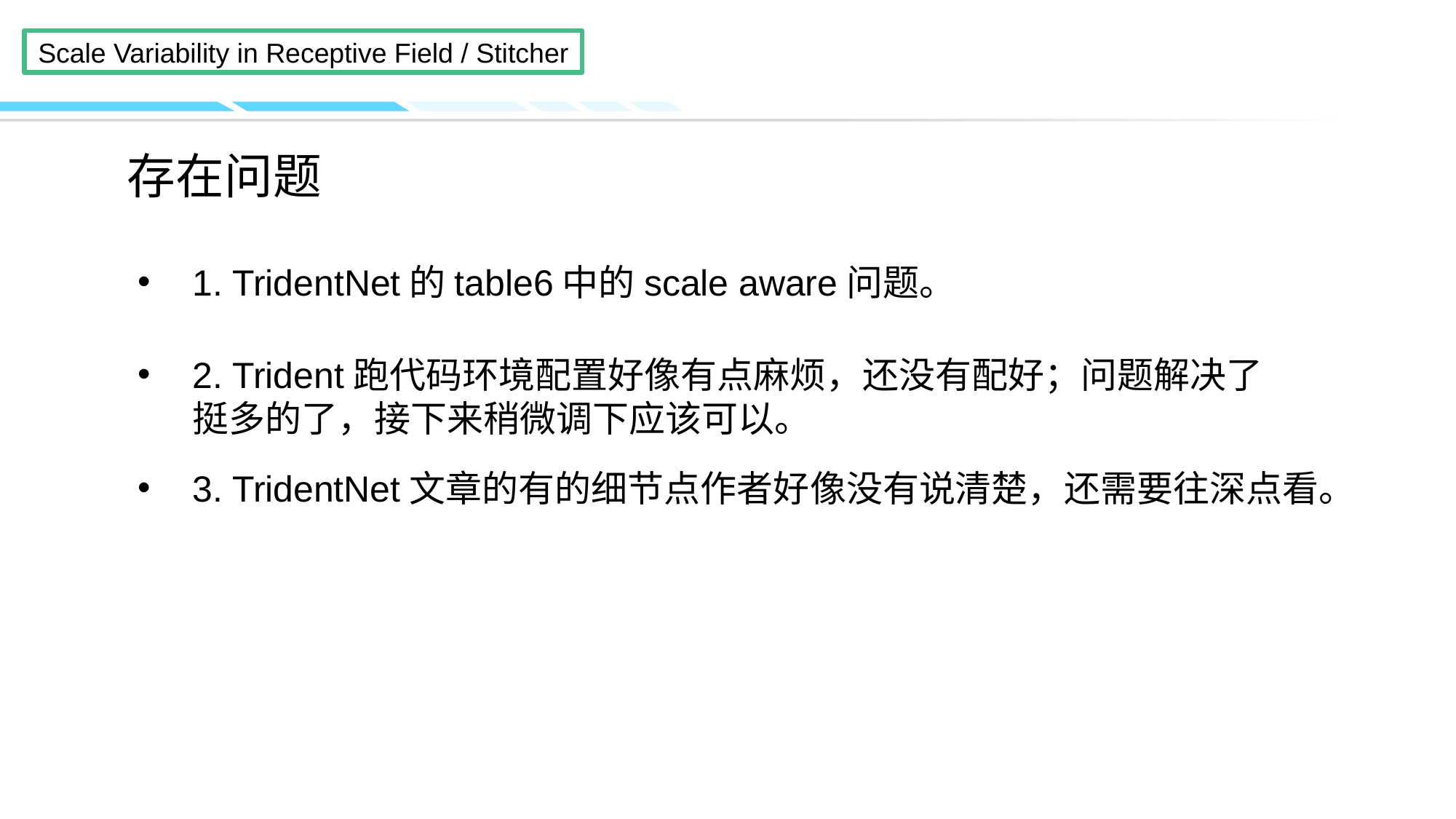

# 存在问题
1. TridentNet的table6中的scale aware问题。
2. Trident跑代码环境配置好像有点麻烦，还没有配好；问题解决了挺多的了，接下来稍微调下应该可以。
3. TridentNet文章的有的细节点作者好像没有说清楚，还需要往深点看。